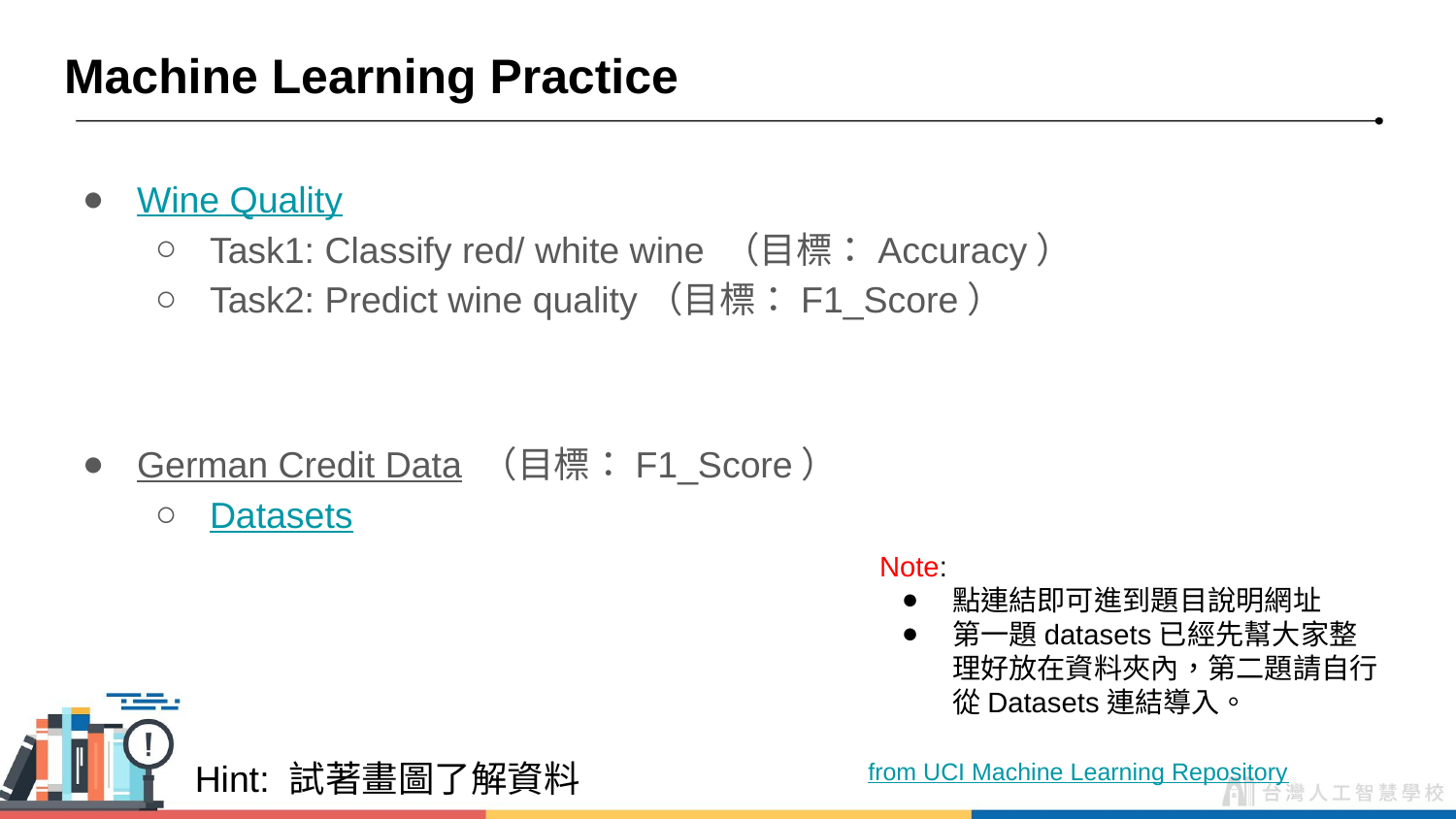

# Machine Learning Practice
Wine Quality
Task1: Classify red/ white wine （目標：Accuracy）
Task2: Predict wine quality（目標：F1_Score）

German Credit Data （目標：F1_Score）
Datasets
Note:
點連結即可進到題目說明網址
第一題datasets已經先幫大家整理好放在資料夾內，第二題請自行從Datasets連結導入。
     Hint: 試著畫圖了解資料
from UCI Machine Learning Repository